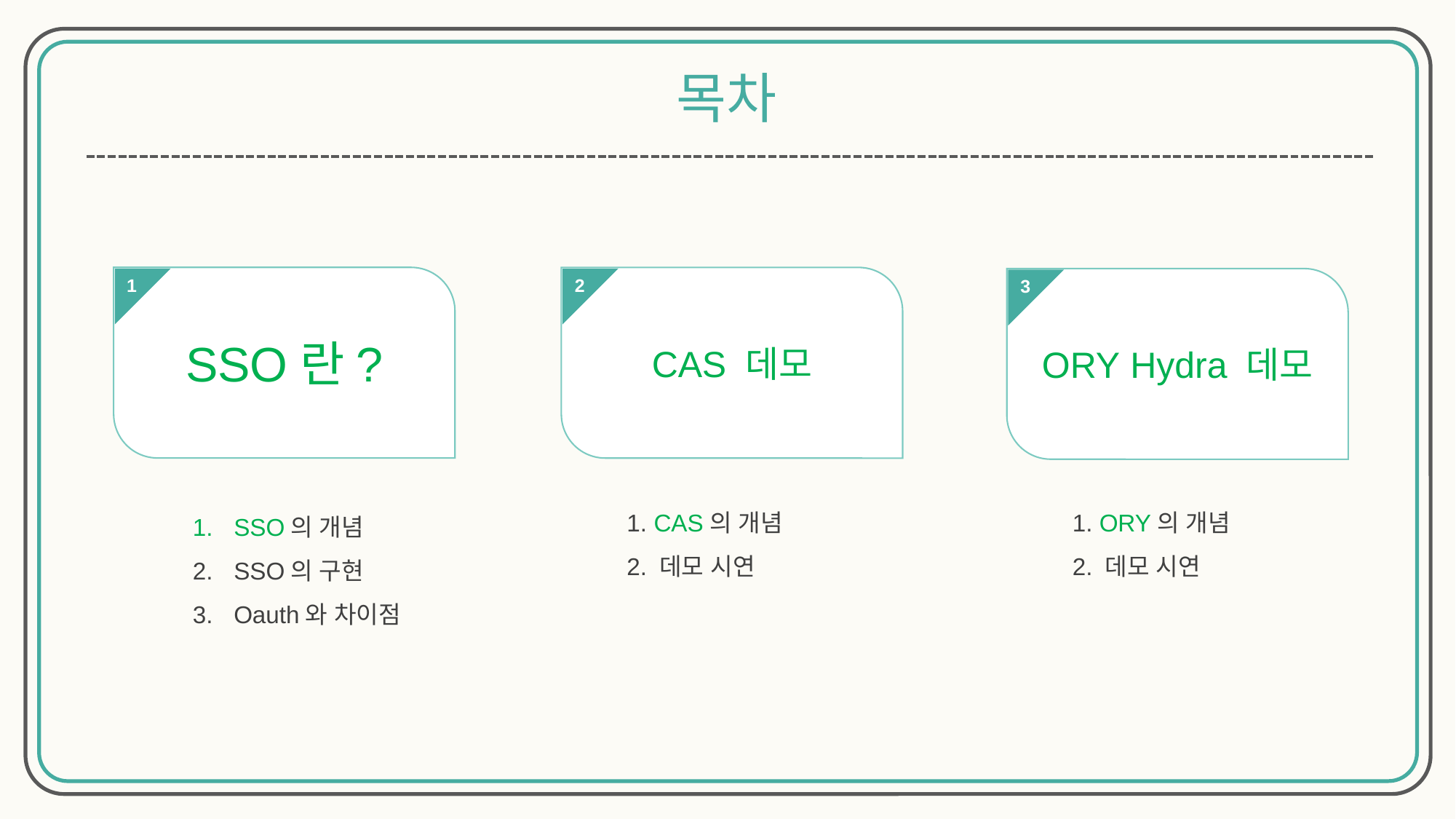

목차
SSO란?

1
CAS 데모

2
ORY Hydra 데모

3
1. CAS의 개념
2. 데모 시연
1. ORY의 개념
2. 데모 시연
SSO의 개념
SSO의 구현
Oauth와 차이점